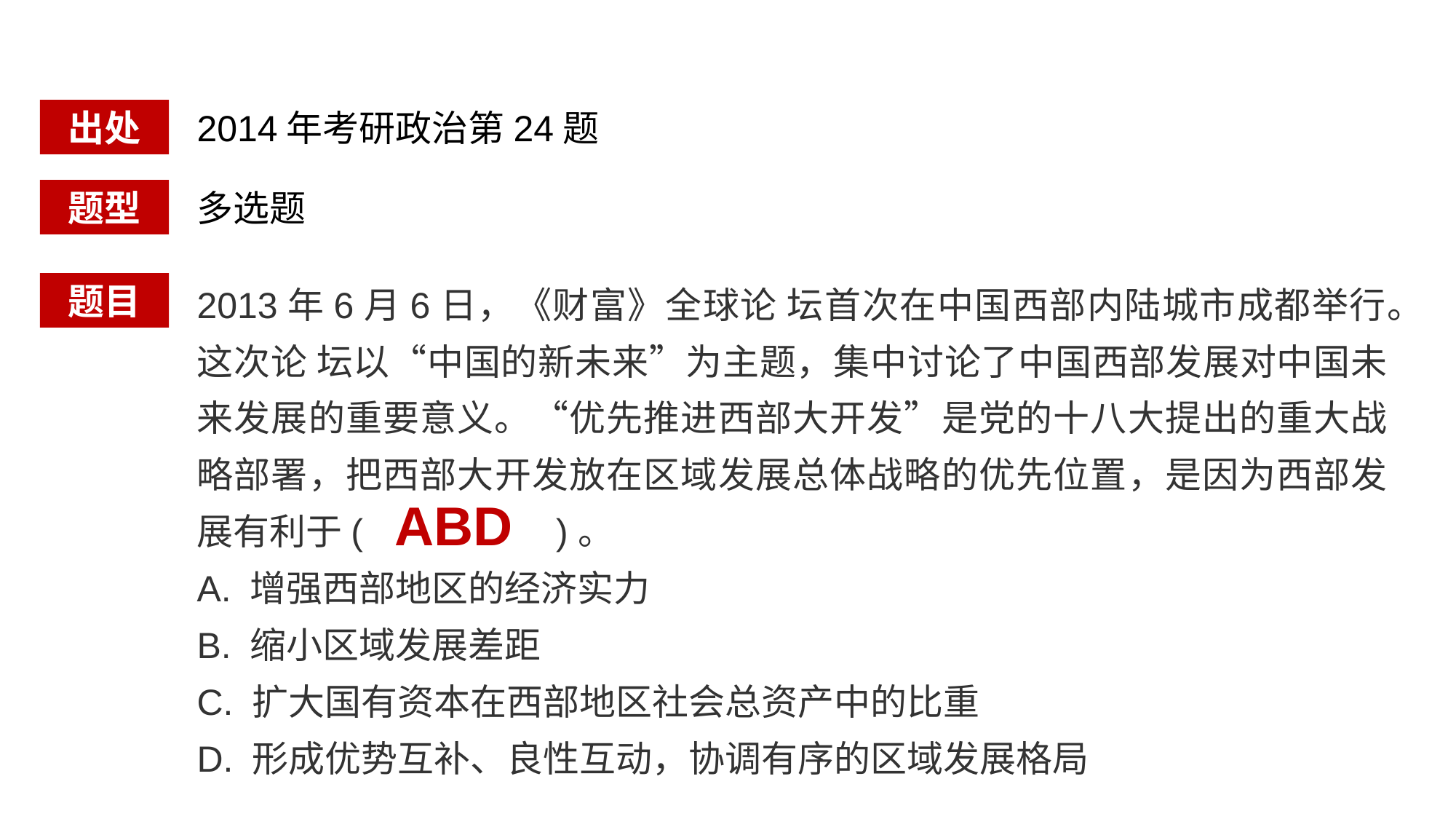

出处
2014年考研政治第24题
题型
多选题
2013年6月6日，《财富》全球论 坛首次在中国西部内陆城市成都举行。这次论 坛以“中国的新未来”为主题，集中讨论了中国西部发展对中国未来发展的重要意义。“优先推进西部大开发”是党的十八大提出的重大战略部署，把西部大开发放在区域发展总体战略的优先位置，是因为西部发展有利于(                   )。
A. 增强西部地区的经济实力
B. 缩小区域发展差距
C. 扩大国有资本在西部地区社会总资产中的比重
D. 形成优势互补、良性互动，协调有序的区域发展格局
题目
ABD